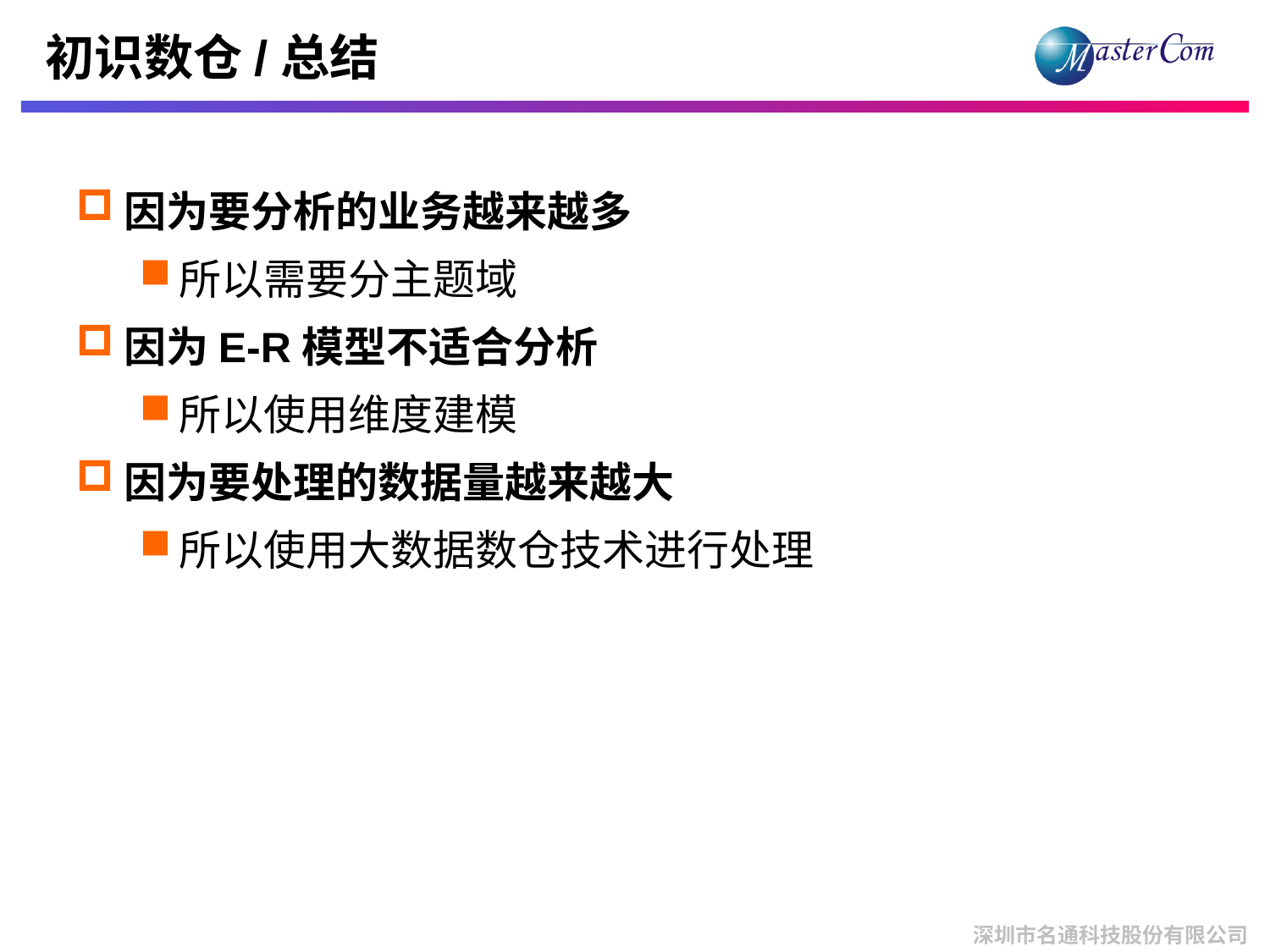

# 初识数仓/总结
因为要分析的业务越来越多
所以需要分主题域
因为E-R模型不适合分析
所以使用维度建模
因为要处理的数据量越来越大
所以使用大数据数仓技术进行处理